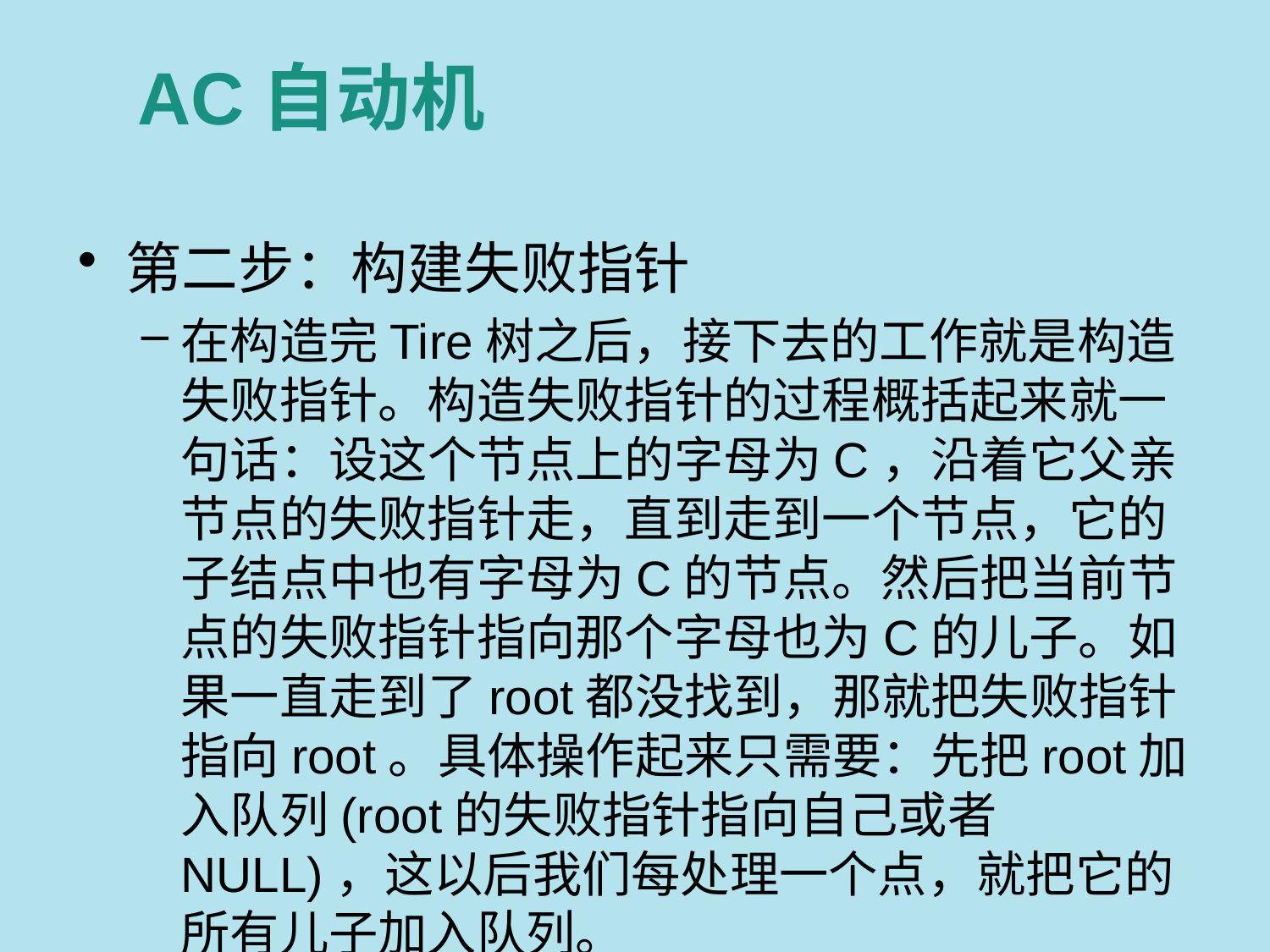

# AC自动机
第二步：构建失败指针
在构造完Tire树之后，接下去的工作就是构造失败指针。构造失败指针的过程概括起来就一句话：设这个节点上的字母为C，沿着它父亲节点的失败指针走，直到走到一个节点，它的子结点中也有字母为C的节点。然后把当前节点的失败指针指向那个字母也为C的儿子。如果一直走到了root都没找到，那就把失败指针指向root。具体操作起来只需要：先把root加入队列(root的失败指针指向自己或者NULL)，这以后我们每处理一个点，就把它的所有儿子加入队列。